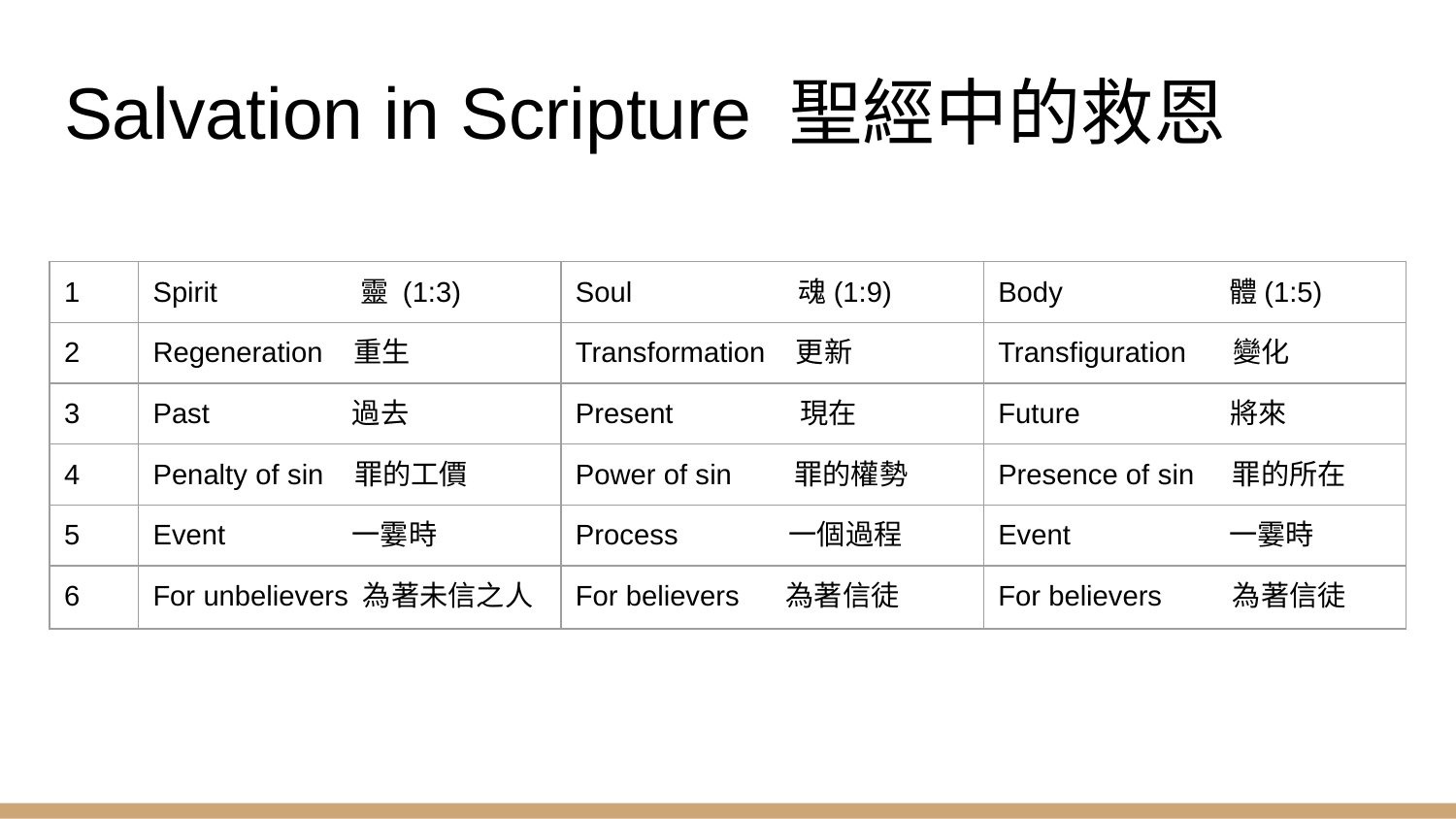

# Salvation in Scripture 聖經中的救恩

| 1 | Spirit 靈 (1:3) | Soul 魂(1:9) | Body 體(1:5) |
| --- | --- | --- | --- |
| 2 | Regeneration 重生 | Transformation 更新 | Transfiguration 變化 |
| 3 | Past 過去 | Present 現在 | Future 將來 |
| 4 | Penalty of sin 罪的工價 | Power of sin 罪的權勢 | Presence of sin 罪的所在 |
| 5 | Event 一霎時 | Process 一個過程 | Event 一霎時 |
| 6 | For unbelievers 為著未信之人 | For believers 為著信徒 | For believers 為著信徒 |